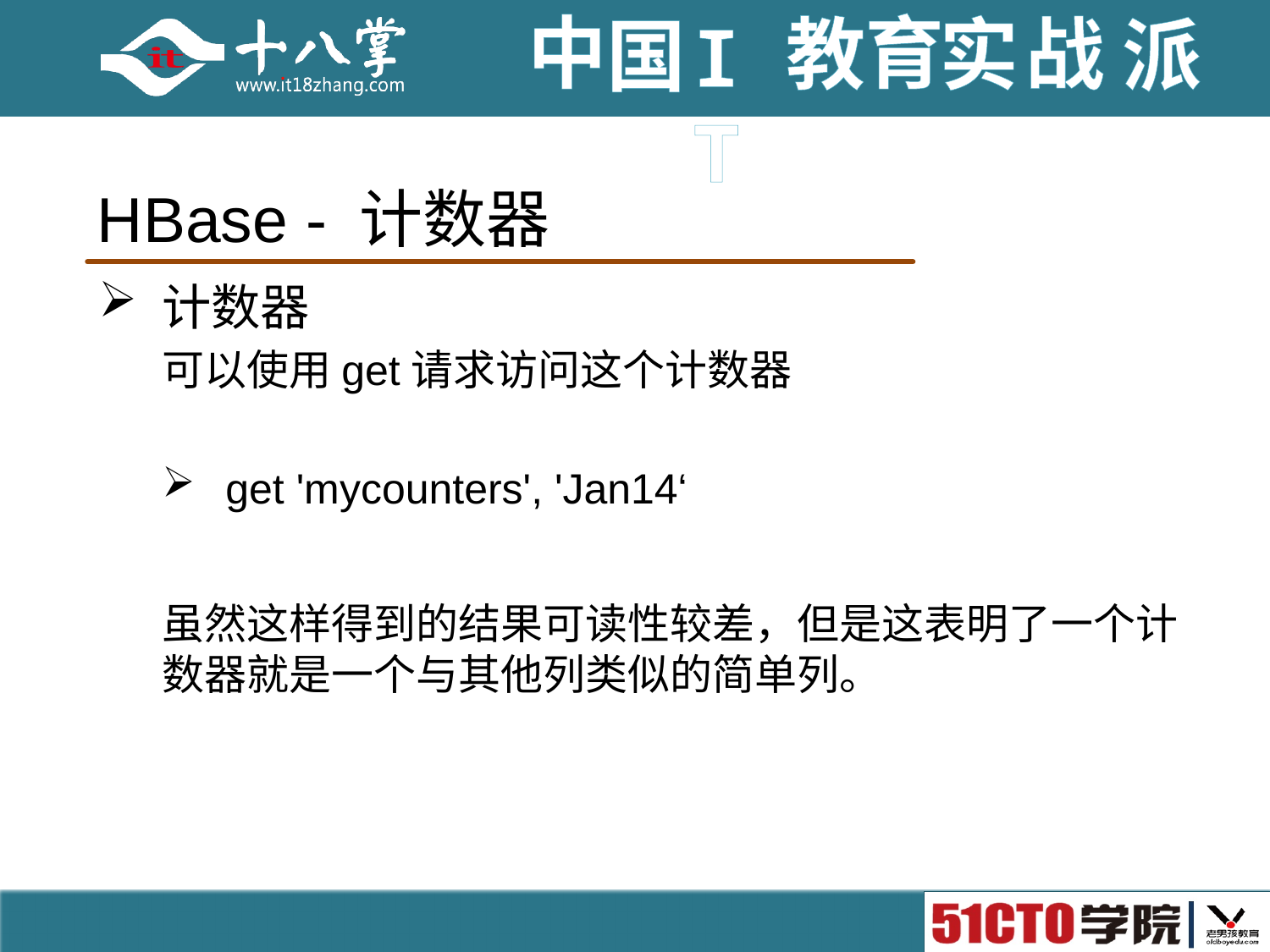

# HBase - 计数器
计数器
可以使用get请求访问这个计数器

get 'mycounters', 'Jan14‘

虽然这样得到的结果可读性较差，但是这表明了一个计数器就是一个与其他列类似的简单列。